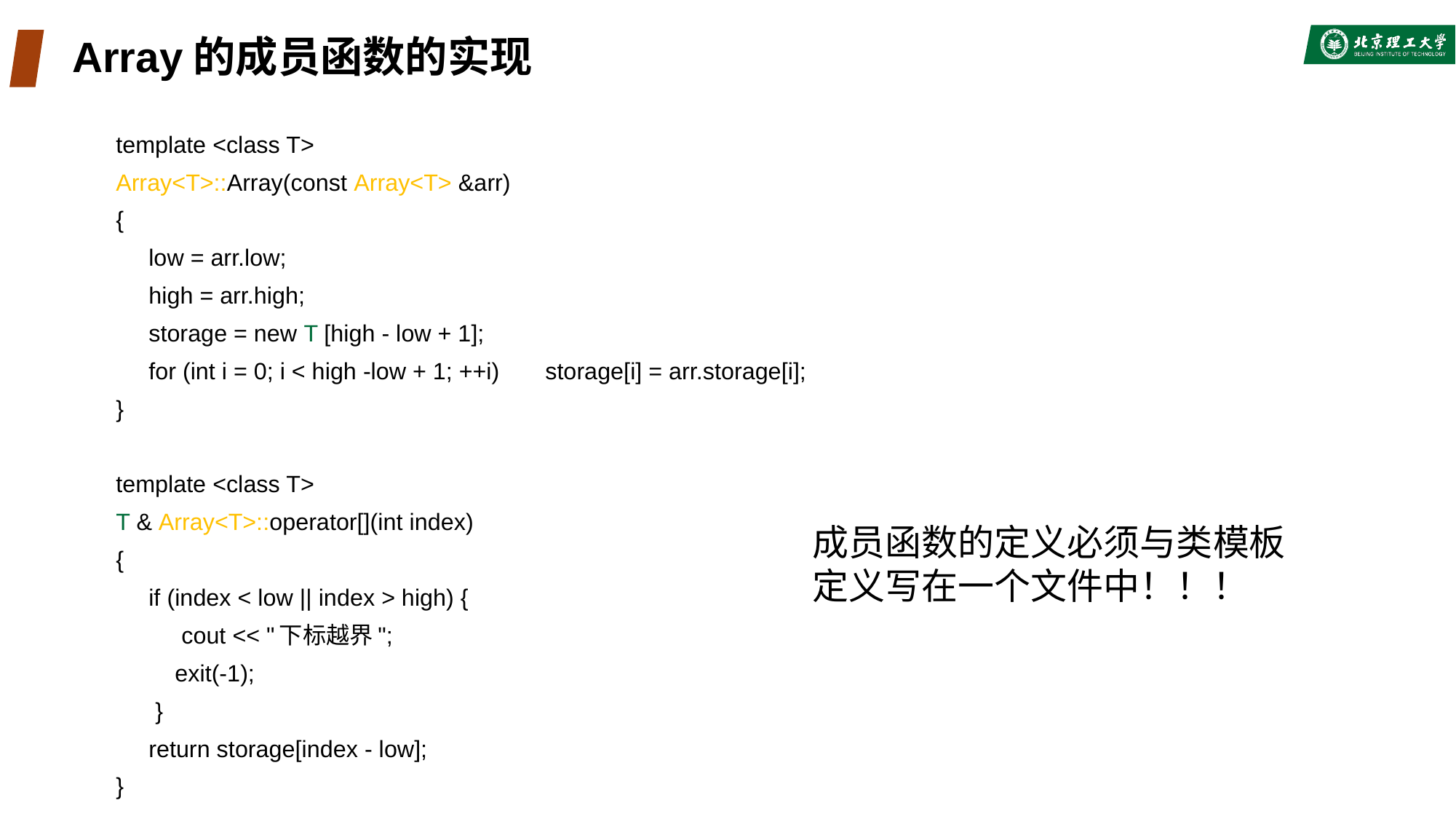

# Array的成员函数的实现
template <class T>
Array<T>::Array(const Array<T> &arr)
{
     low = arr.low;
     high = arr.high;
     storage = new T [high - low + 1];
     for (int i = 0; i < high -low + 1; ++i)       storage[i] = arr.storage[i];
}

template <class T>
T & Array<T>::operator[](int index)
{
     if (index < low || index > high) {
          cout << "下标越界";
         exit(-1);
      }
     return storage[index - low];
}
成员函数的定义必须与类模板定义写在一个文件中！！！